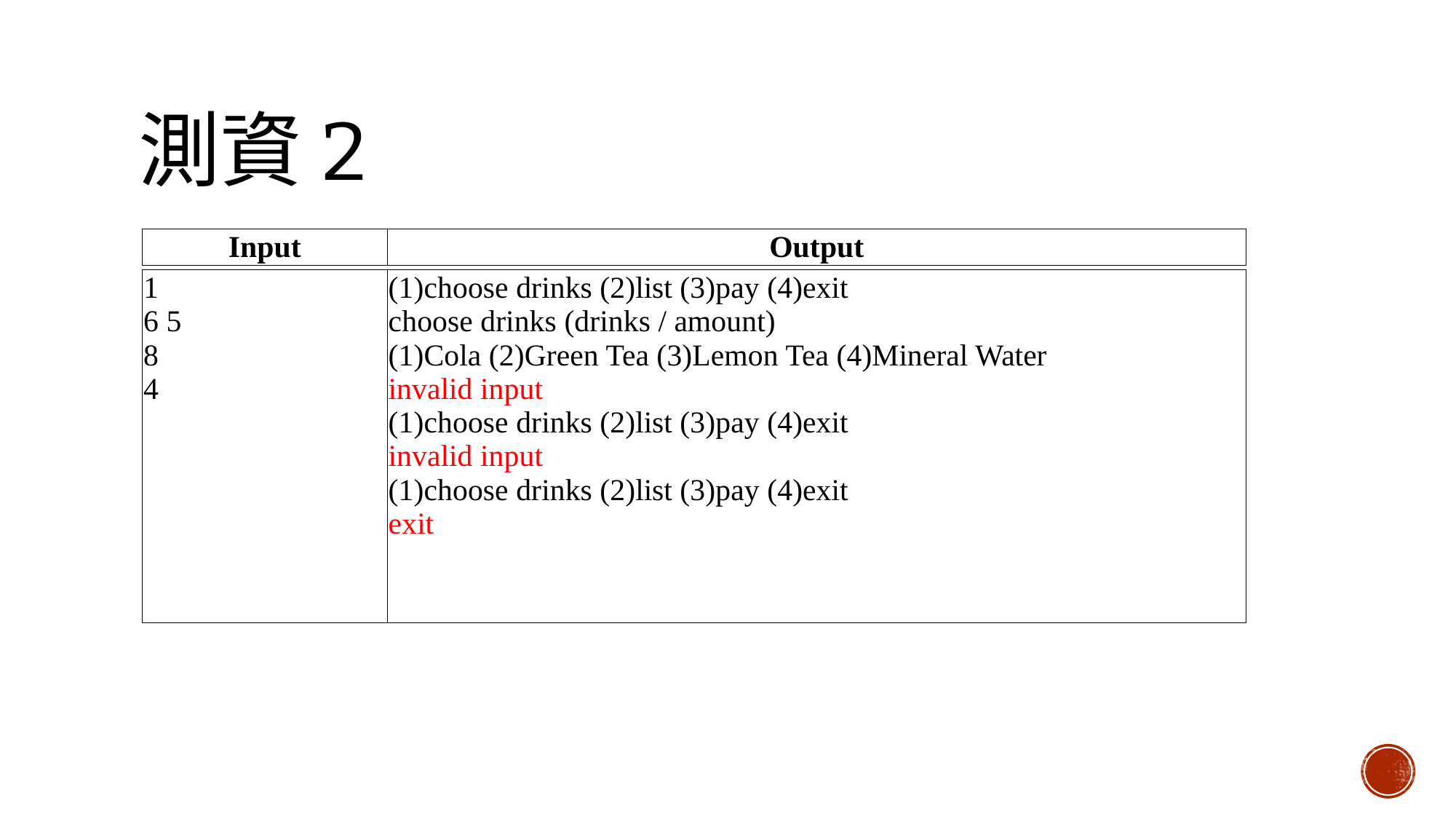

# 測資2
| Input | Output |
| --- | --- |
| 1 6 5 8 4 | (1)choose drinks (2)list (3)pay (4)exit choose drinks (drinks / amount) (1)Cola (2)Green Tea (3)Lemon Tea (4)Mineral Water invalid input (1)choose drinks (2)list (3)pay (4)exit invalid input (1)choose drinks (2)list (3)pay (4)exit exit |
| --- | --- |